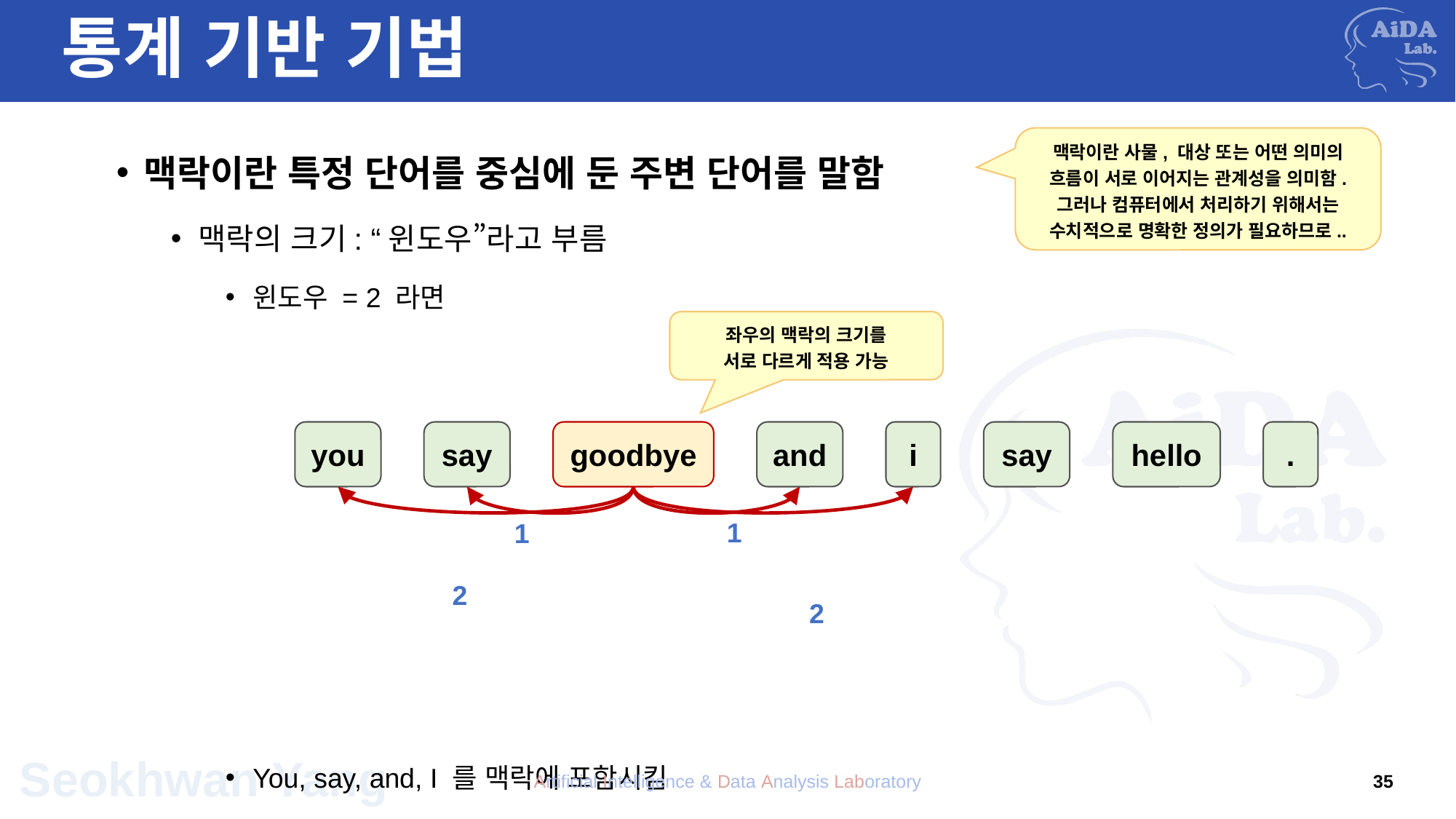

# 통계 기반 기법
맥락이란 특정 단어를 중심에 둔 주변 단어를 말함
맥락의 크기: “윈도우”라고 부름
윈도우 = 2 라면

You, say, and, I 를 맥락에 포함시킴
맥락이란 사물, 대상 또는 어떤 의미의 흐름이 서로 이어지는 관계성을 의미함.
그러나 컴퓨터에서 처리하기 위해서는 수치적으로 명확한 정의가 필요하므로..
좌우의 맥락의 크기를
서로 다르게 적용 가능
you
say
goodbye
and
i
say
hello
.
1
1
2
2
Artificial Intelligence & Data Analysis Laboratory
35